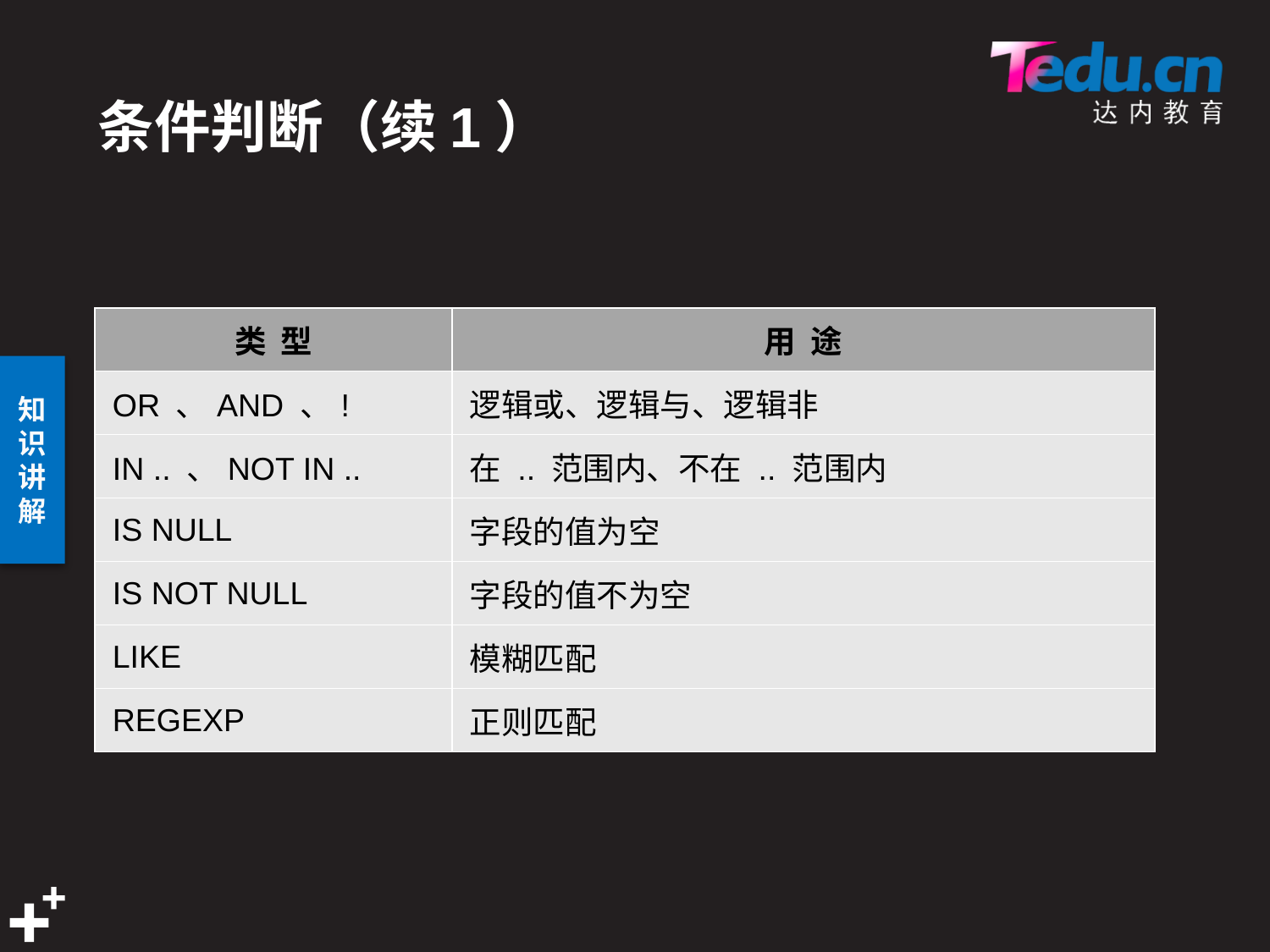

# 条件判断（续1）
| 类 型 | 用 途 |
| --- | --- |
| OR 、AND 、! | 逻辑或、逻辑与、逻辑非 |
| IN .. 、NOT IN .. | 在 .. 范围内、不在 .. 范围内 |
| IS NULL | 字段的值为空 |
| IS NOT NULL | 字段的值不为空 |
| LIKE | 模糊匹配 |
| REGEXP | 正则匹配 |